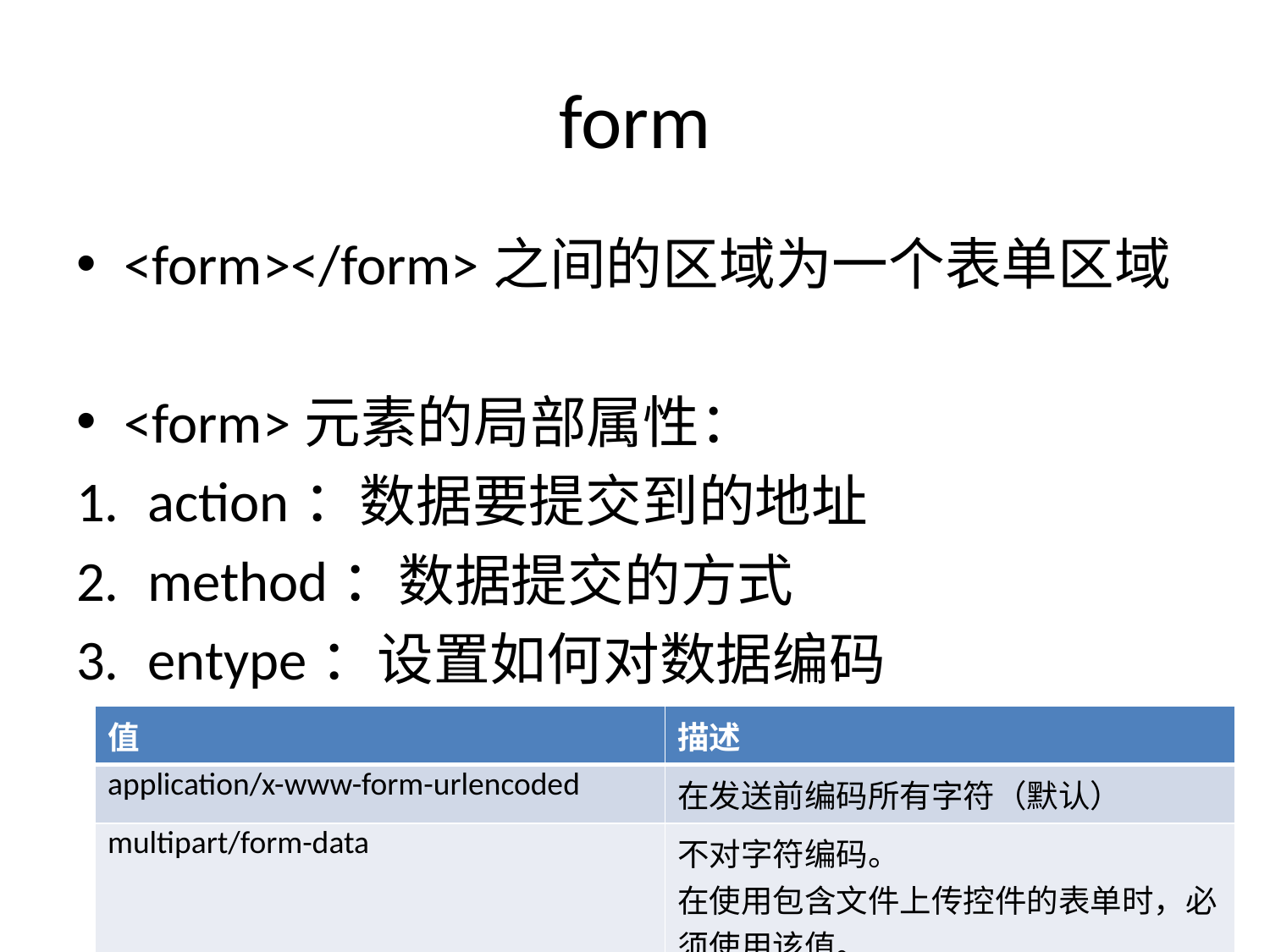

# form
<form></form>之间的区域为一个表单区域

<form>元素的局部属性：
action：数据要提交到的地址
method：数据提交的方式
entype：设置如何对数据编码

| 值 | 描述 |
| --- | --- |
| application/x-www-form-urlencoded | 在发送前编码所有字符（默认） |
| multipart/form-data | 不对字符编码。 在使用包含文件上传控件的表单时，必须使用该值。 |